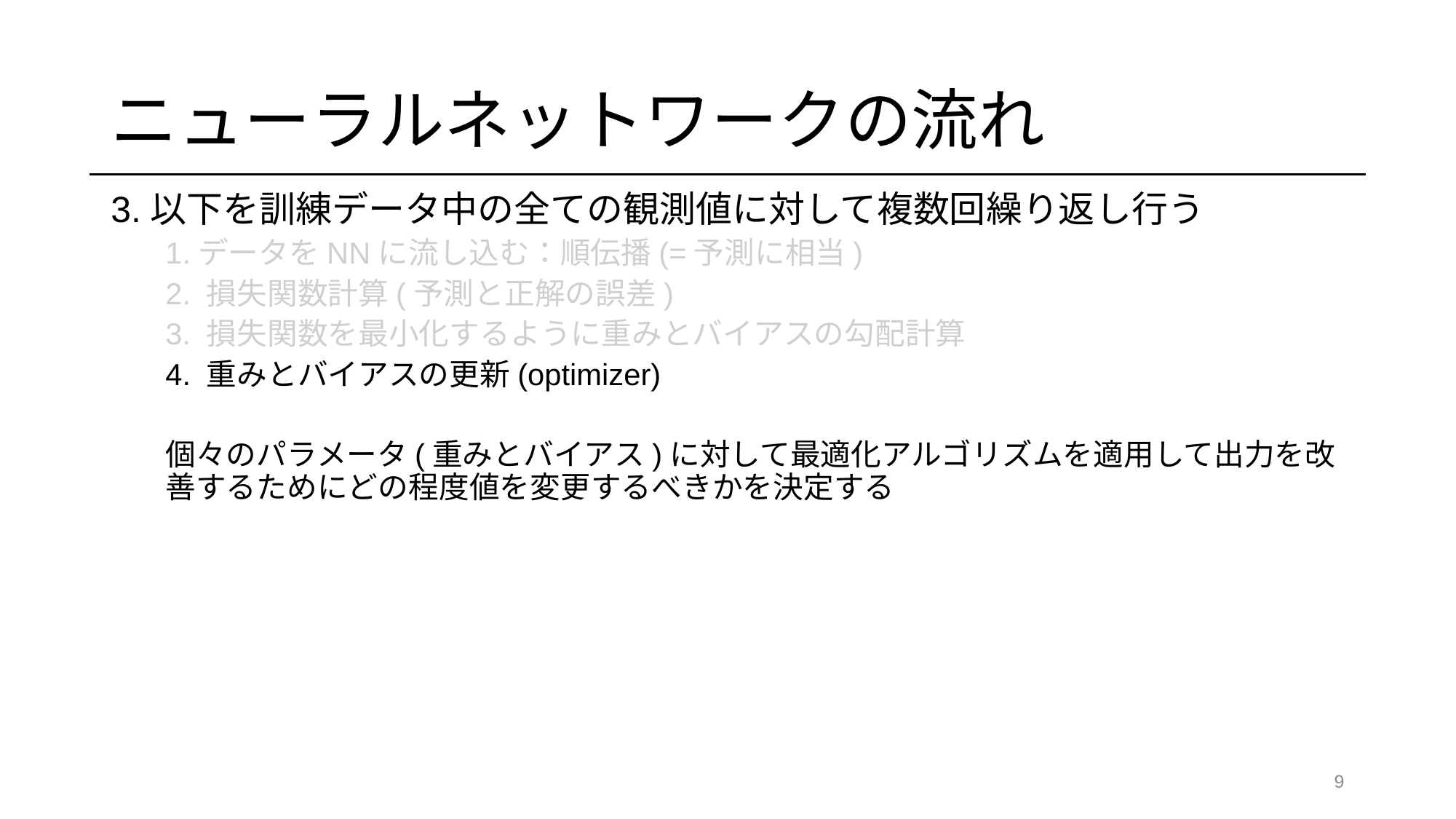

# ニューラルネットワークの流れ
3.以下を訓練データ中の全ての観測値に対して複数回繰り返し行う
1.データをNNに流し込む：順伝播(=予測に相当)
2. 損失関数計算(予測と正解の誤差)
3. 損失関数を最小化するように重みとバイアスの勾配計算
4. 重みとバイアスの更新(optimizer)

個々のパラメータ(重みとバイアス)に対して最適化アルゴリズムを適用して出力を改善するためにどの程度値を変更するべきかを決定する

9